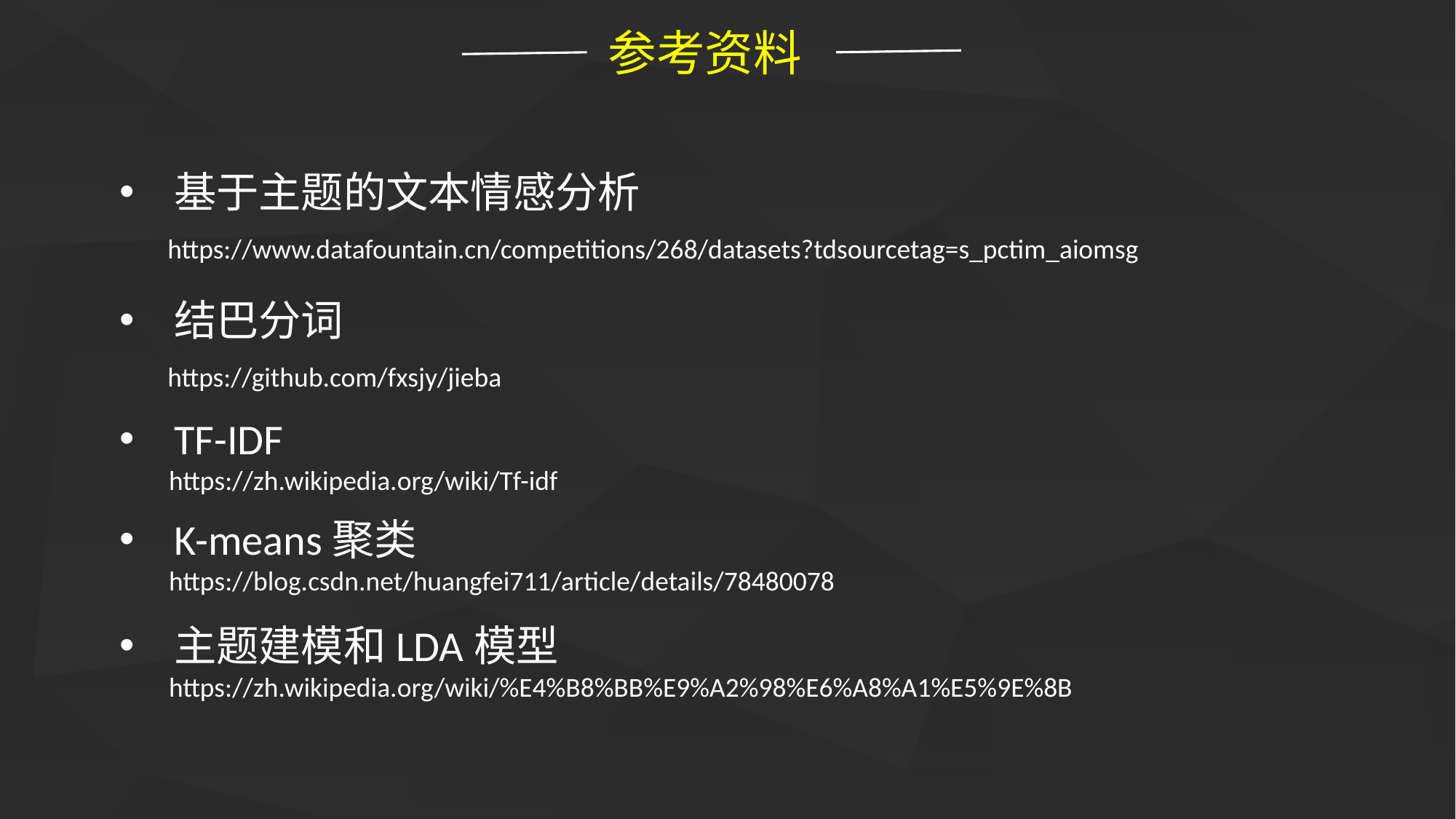

参考资料
基于主题的文本情感分析
     https://www.datafountain.cn/competitions/268/datasets?tdsourcetag=s_pctim_aiomsg
结巴分词
     https://github.com/fxsjy/jieba
TF-IDF
        https://zh.wikipedia.org/wiki/Tf-idf
K-means聚类
        https://blog.csdn.net/huangfei711/article/details/78480078
主题建模和LDA模型
        https://zh.wikipedia.org/wiki/%E4%B8%BB%E9%A2%98%E6%A8%A1%E5%9E%8B